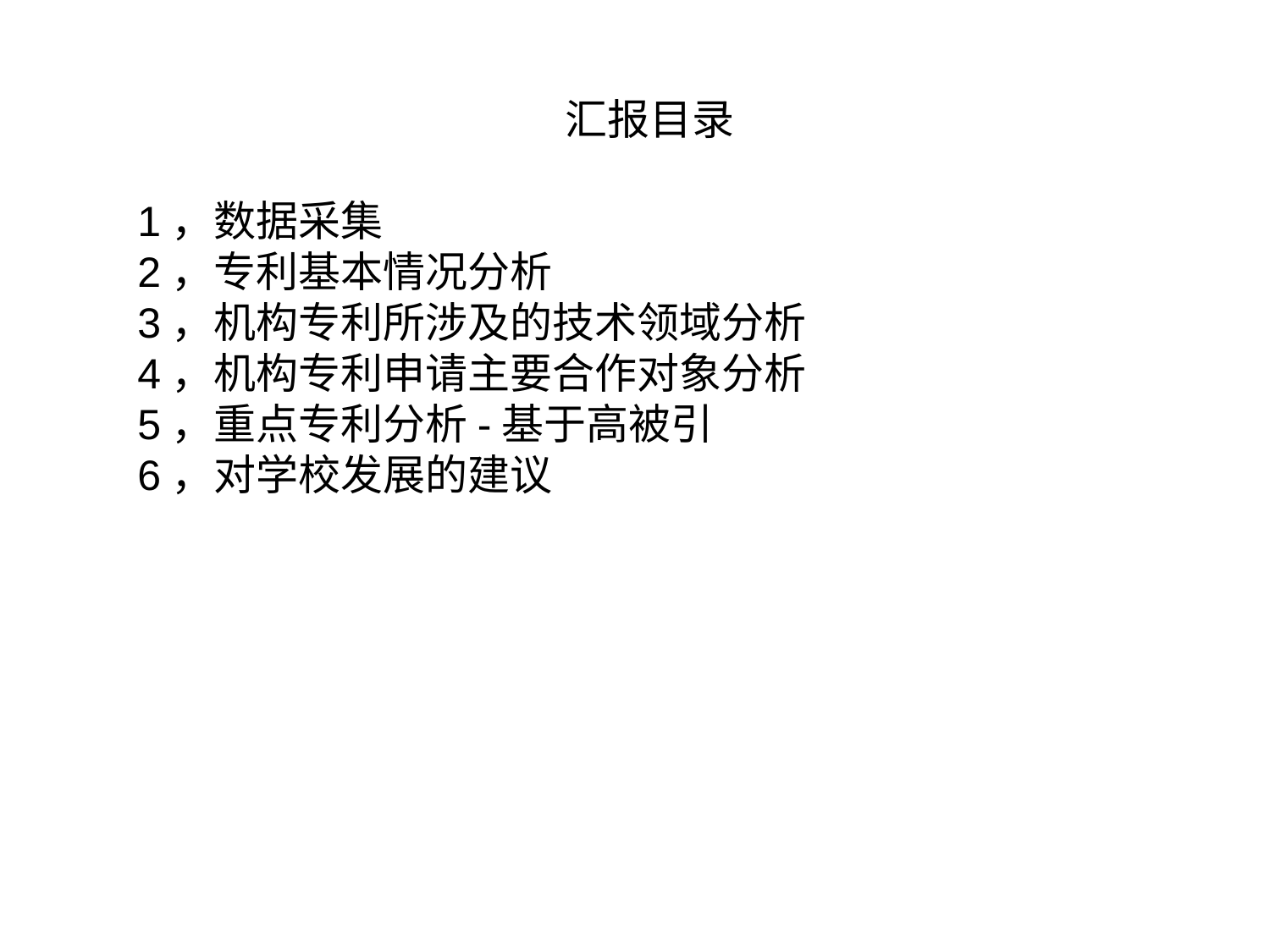

汇报目录

1，数据采集
2，专利基本情况分析
3，机构专利所涉及的技术领域分析
4，机构专利申请主要合作对象分析
5，重点专利分析-基于高被引
6，对学校发展的建议